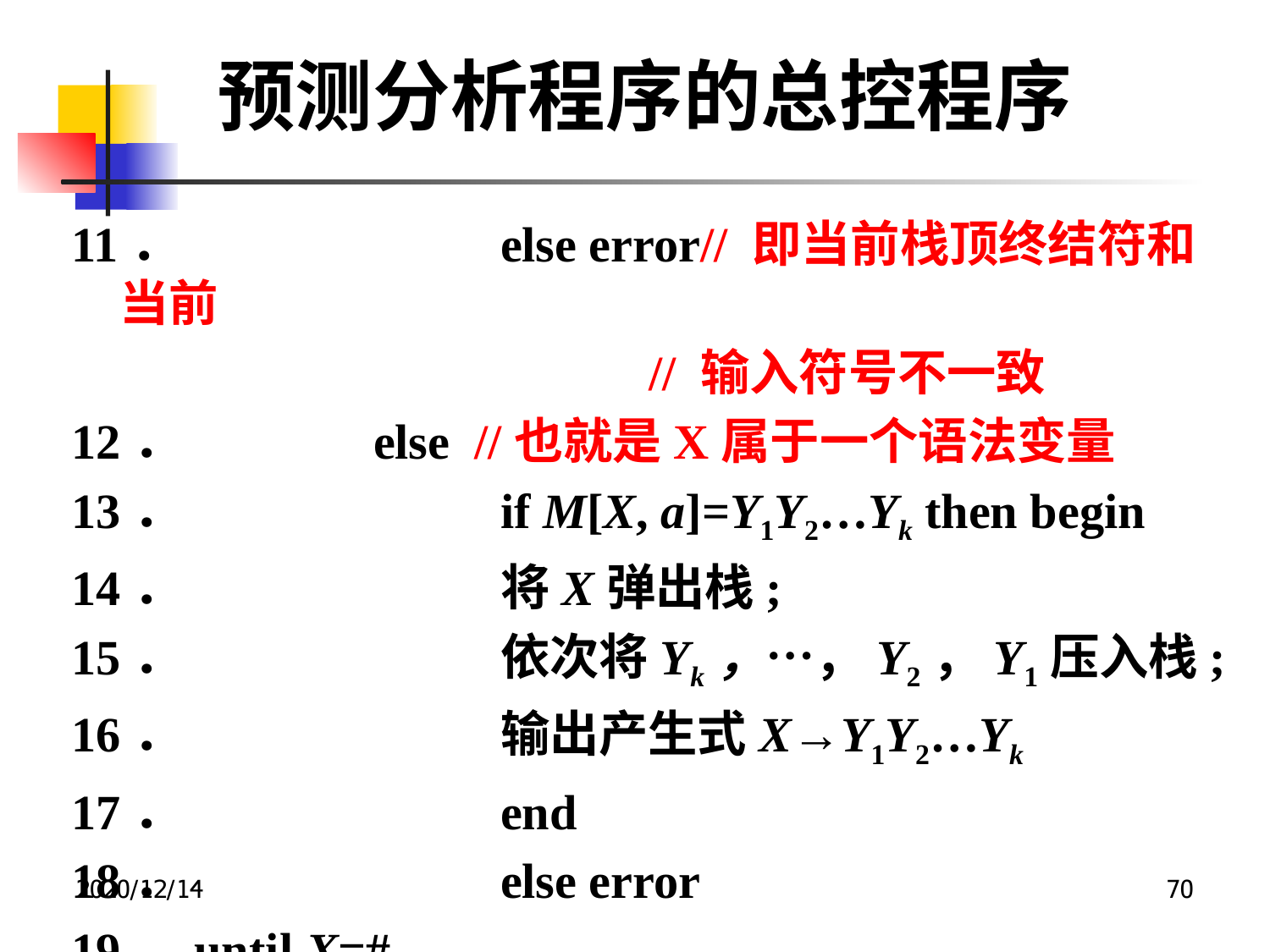

预测分析程序的总控程序
11．			else error// 即当前栈顶终结符和当前
                                               // 输入符号不一致
12．		else  //也就是X属于一个语法变量
13．			if M[X, a]=Y1Y2…Yk then begin
14．		    	将X弹出栈;
15．			依次将Yk，…，Y2，Y1压入栈;
16．			输出产生式X→Y1Y2…Yk
17．			end
18．			else error
19．until X=#
2020/12/14
70